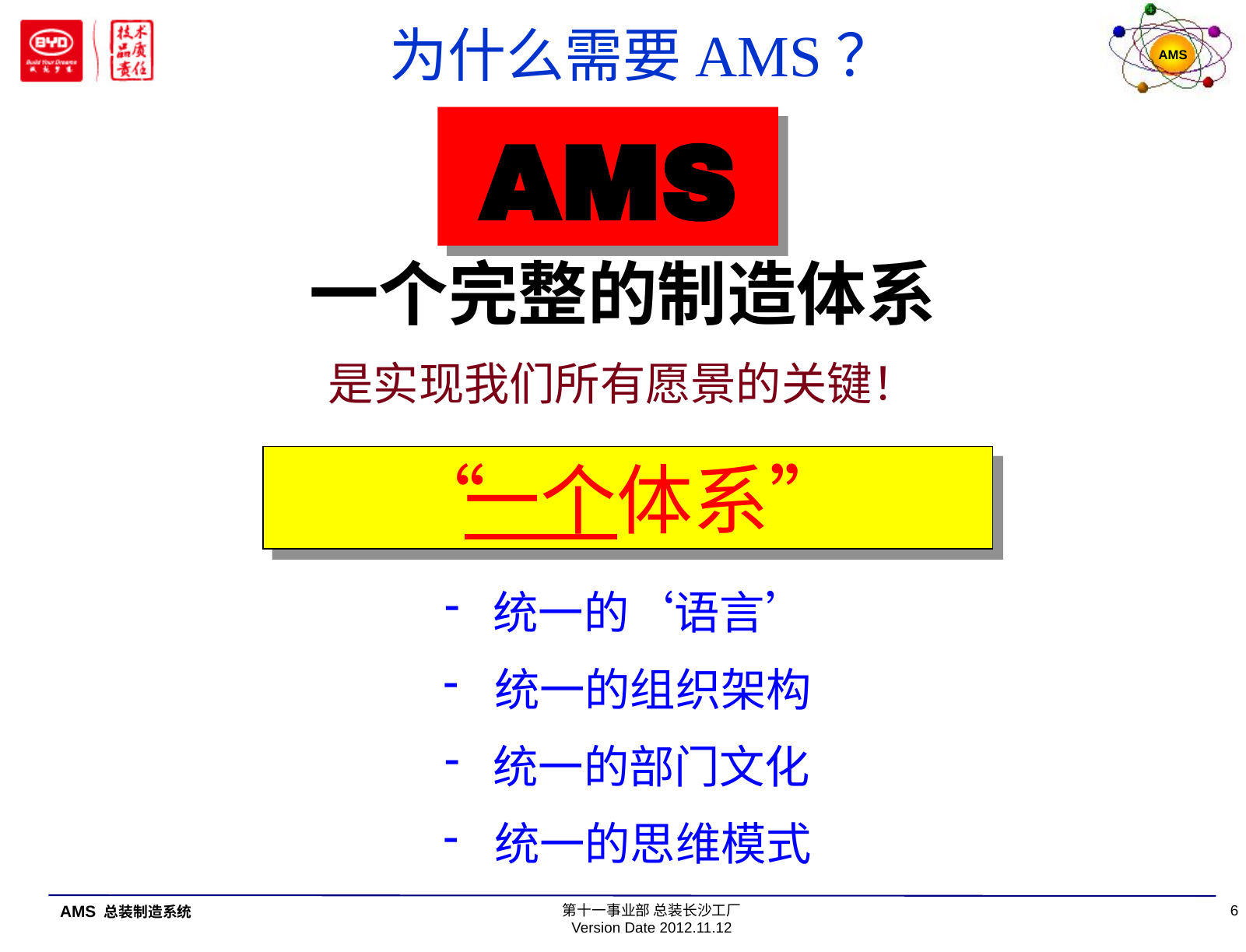

为什么需要AMS？
AMS
一个完整的制造体系
是实现我们所有愿景的关键！
“一个体系”
 统一的‘语言’
 统一的组织架构
 统一的部门文化
 统一的思维模式